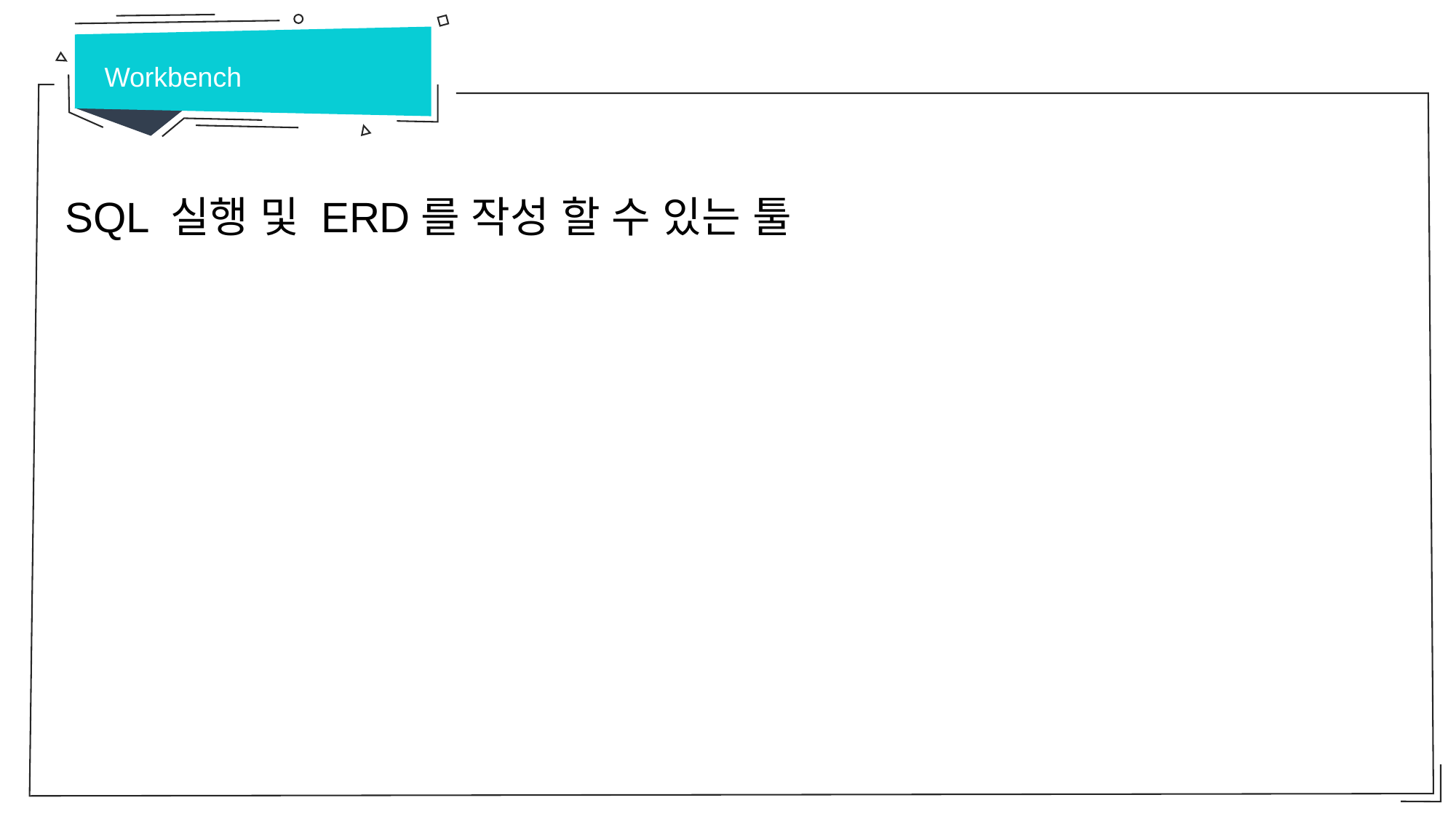

Workbench
SQL 실행 및 ERD를 작성 할 수 있는 툴